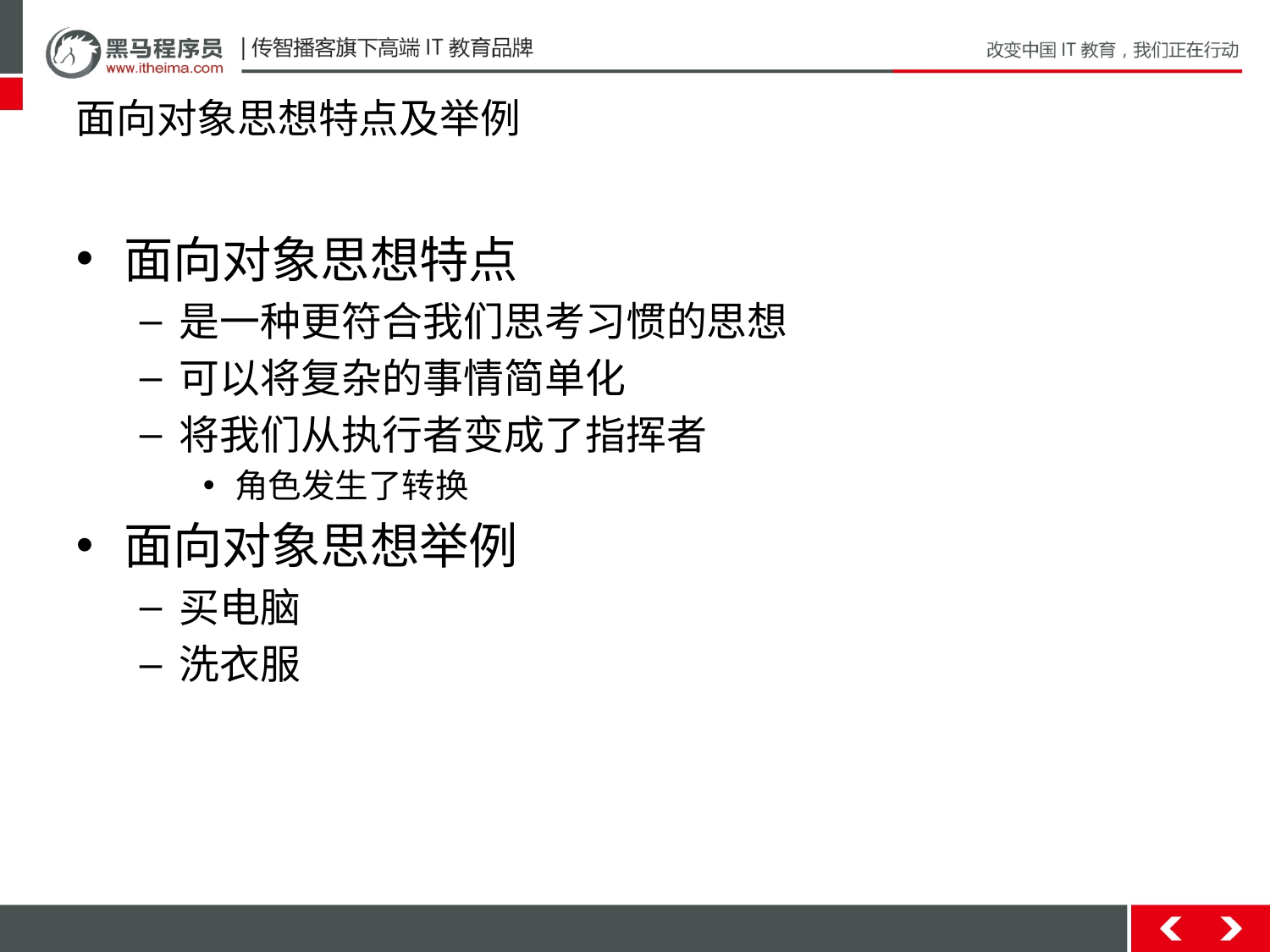

# 面向对象思想特点及举例
面向对象思想特点
是一种更符合我们思考习惯的思想
可以将复杂的事情简单化
将我们从执行者变成了指挥者
角色发生了转换
面向对象思想举例
买电脑
洗衣服